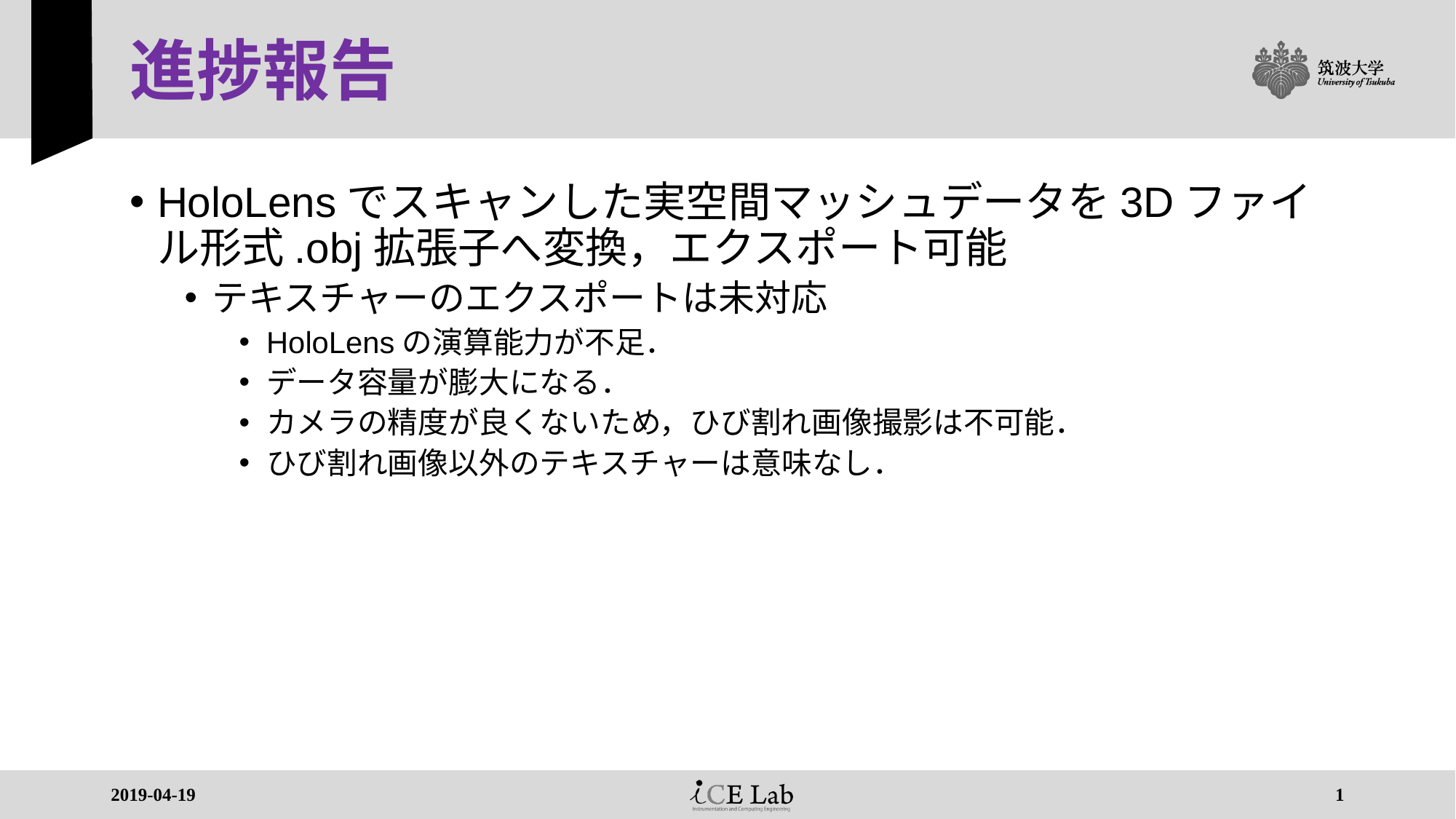

# 進捗報告
HoloLensでスキャンした実空間マッシュデータを3Dファイル形式.obj拡張子へ変換，エクスポート可能
テキスチャーのエクスポートは未対応
HoloLensの演算能力が不足．
データ容量が膨大になる．
カメラの精度が良くないため，ひび割れ画像撮影は不可能．
ひび割れ画像以外のテキスチャーは意味なし．
2019-04-19
1